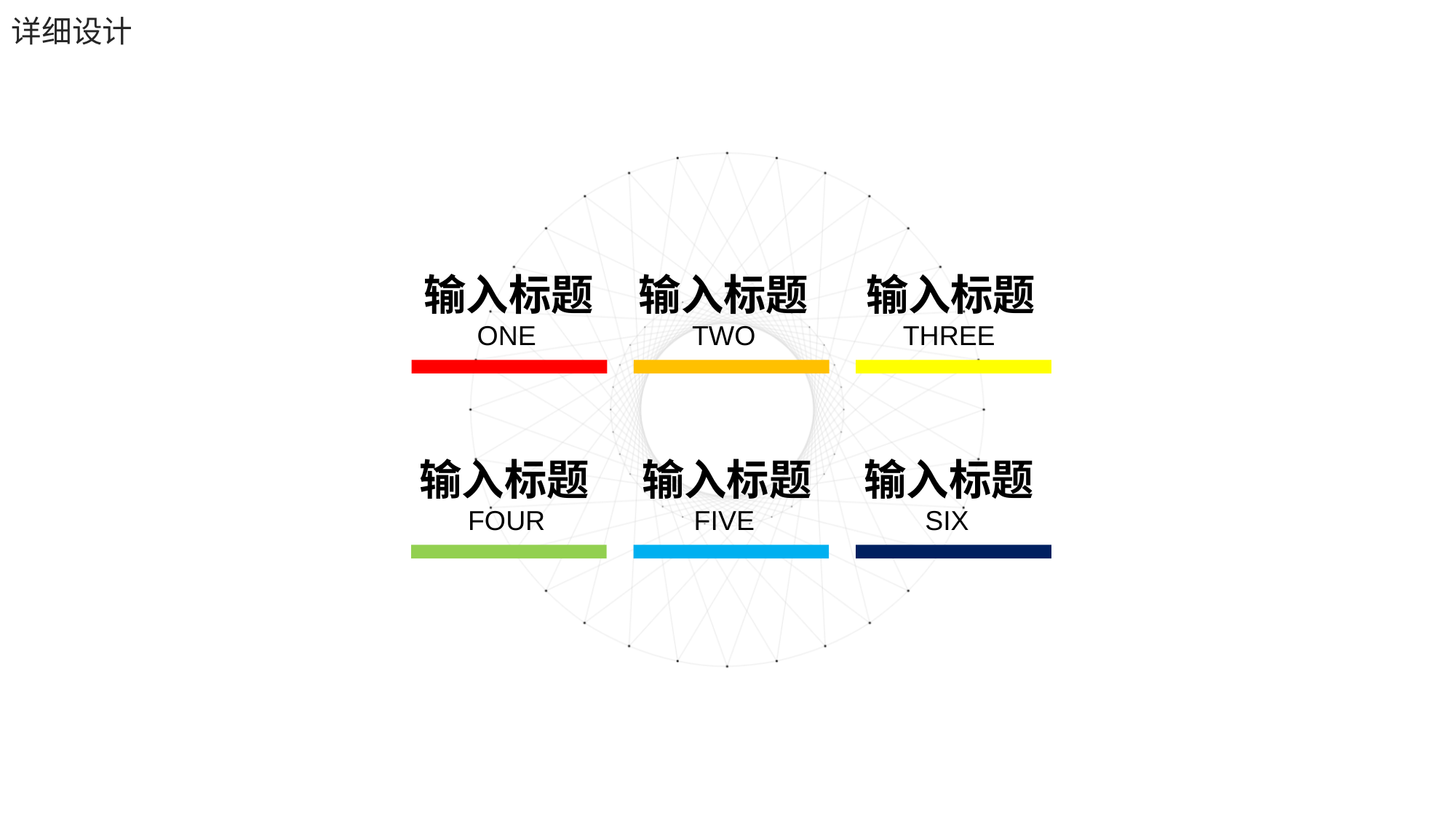

详细设计
输入标题
输入标题
输入标题
ONE
TWO
THREE

输入标题
输入标题
输入标题
FOUR
FIVE
SIX